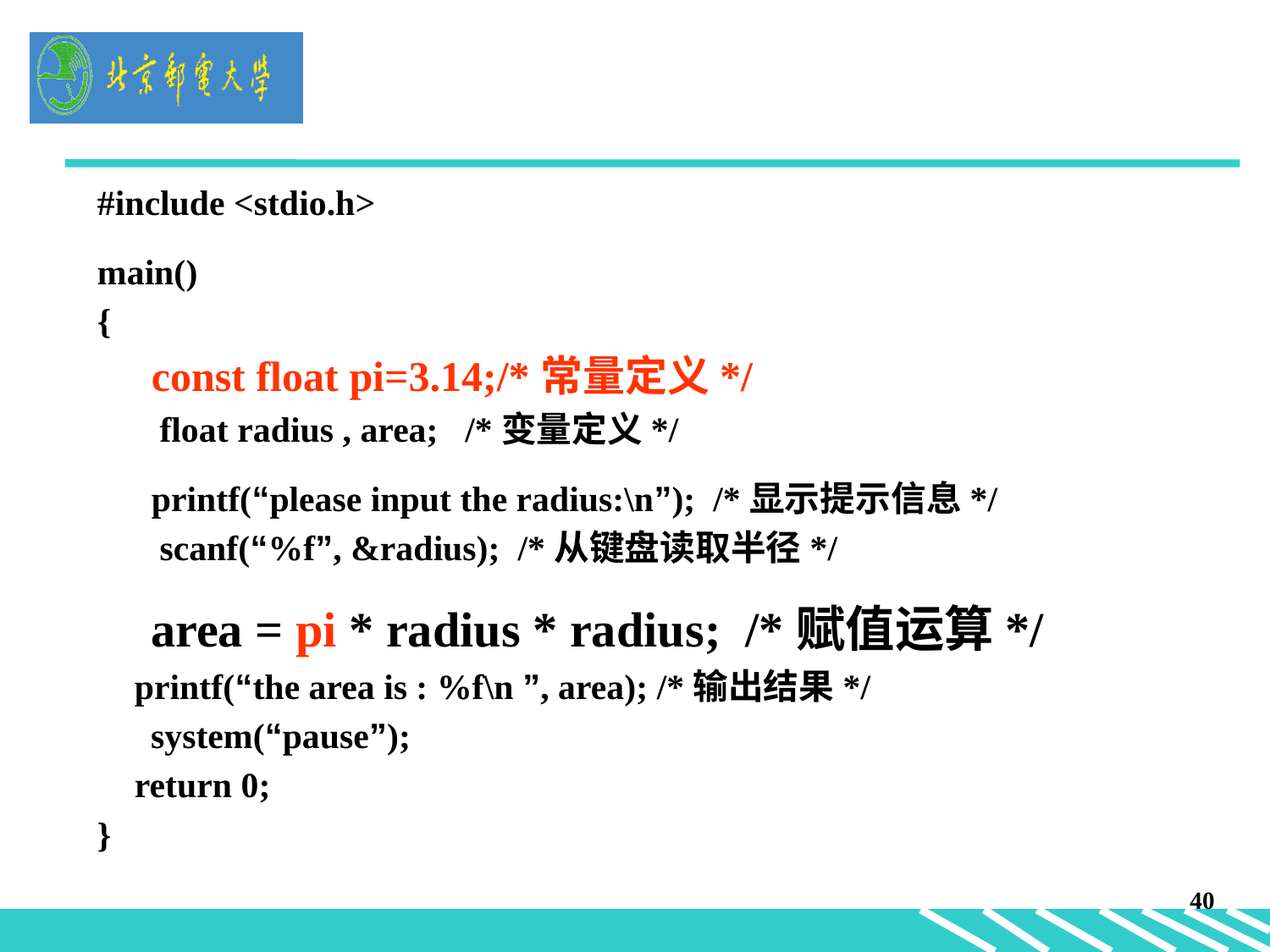

#include <stdio.h>

main()
{
     const float pi=3.14;/*常量定义*/
       float radius , area;   /*变量定义*/

      printf(“please input the radius:\n”);  /*显示提示信息*/
       scanf(“%f”, &radius);  /*从键盘读取半径*/

      area = pi * radius * radius;  /*赋值运算*/
    printf(“the area is : %f\n ”, area); /*输出结果*/
      system(“pause”);
    return 0;
}
40